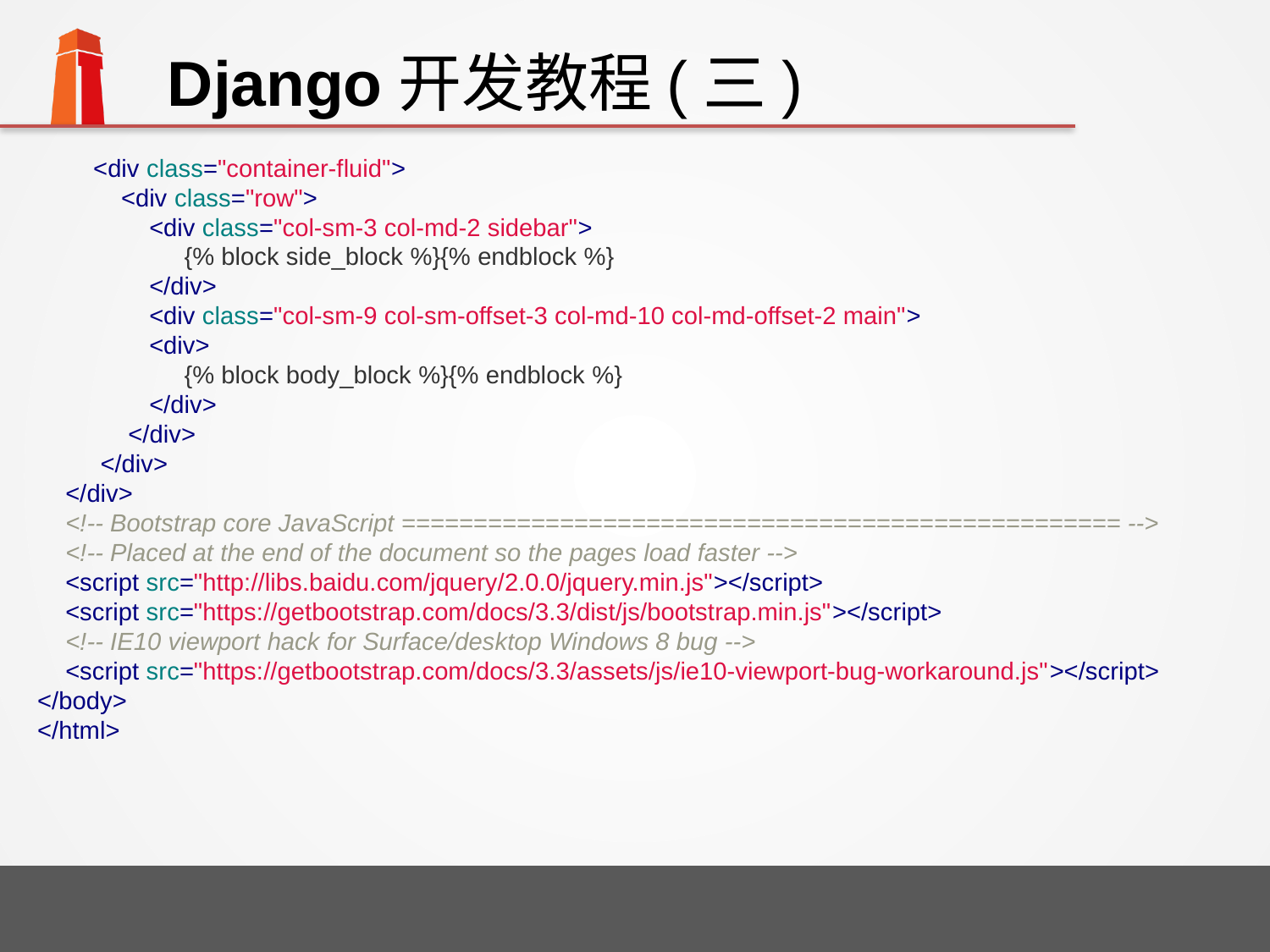

# Django开发教程(三)
        <div class="container-fluid">
            <div class="row">
                <div class="col-sm-3 col-md-2 sidebar">
                     {% block side_block %}{% endblock %}
                </div>
                <div class="col-sm-9 col-sm-offset-3 col-md-10 col-md-offset-2 main">
                <div>
                     {% block body_block %}{% endblock %}
                </div>
             </div>
         </div>
    </div>
    <!-- Bootstrap core JavaScript ================================================== -->
    <!-- Placed at the end of the document so the pages load faster -->
    <script src="http://libs.baidu.com/jquery/2.0.0/jquery.min.js"></script>
    <script src="https://getbootstrap.com/docs/3.3/dist/js/bootstrap.min.js"></script>
    <!-- IE10 viewport hack for Surface/desktop Windows 8 bug -->
    <script src="https://getbootstrap.com/docs/3.3/assets/js/ie10-viewport-bug-workaround.js"></script>
</body>
</html>